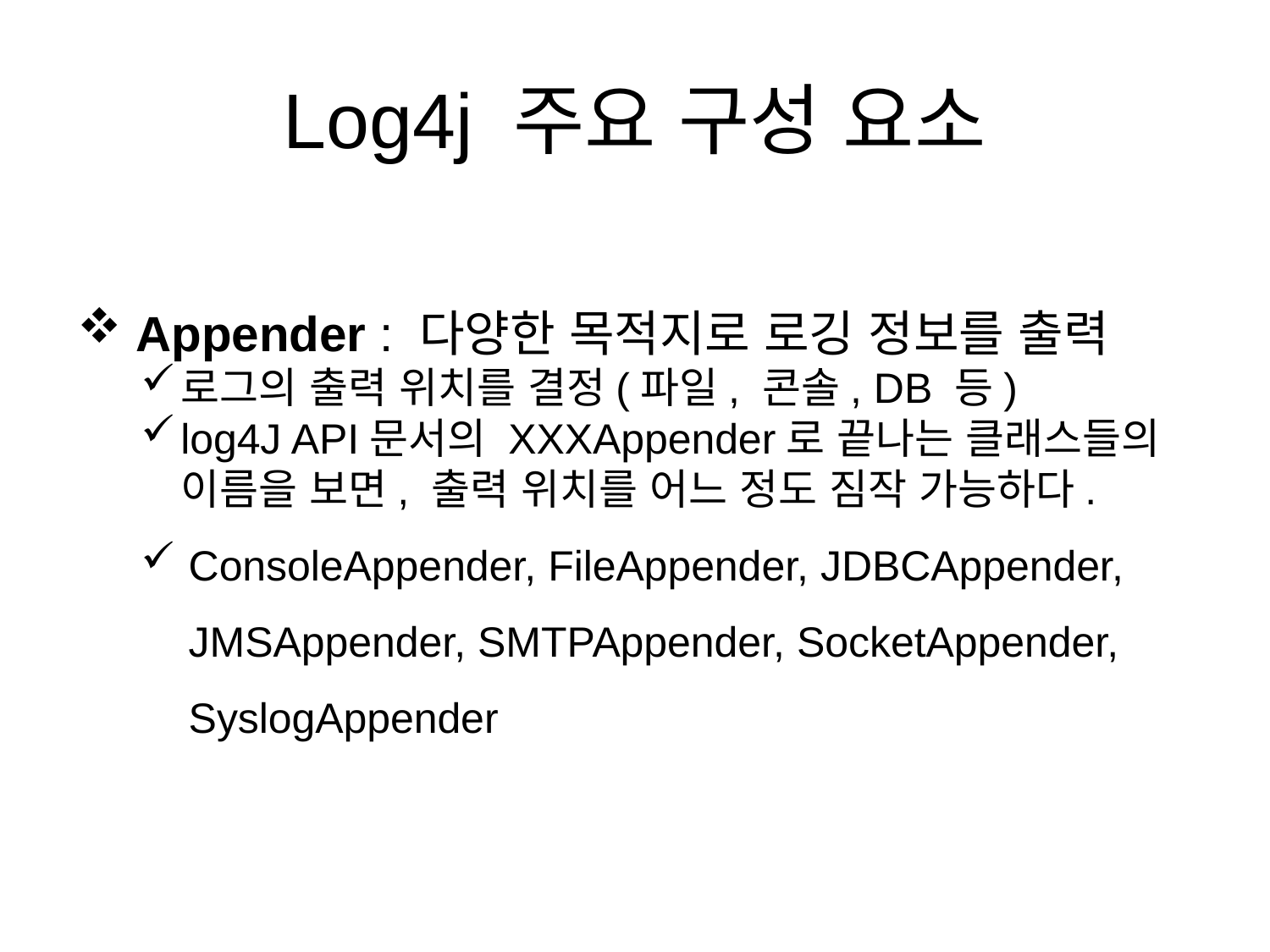

# Log4j 주요 구성 요소
 Appender : 다양한 목적지로 로깅 정보를 출력
로그의 출력 위치를 결정(파일, 콘솔, DB 등)
log4J API문서의 XXXAppender로 끝나는 클래스들의 이름을 보면, 출력 위치를 어느 정도 짐작 가능하다.
ConsoleAppender, FileAppender, JDBCAppender, JMSAppender, SMTPAppender, SocketAppender, SyslogAppender